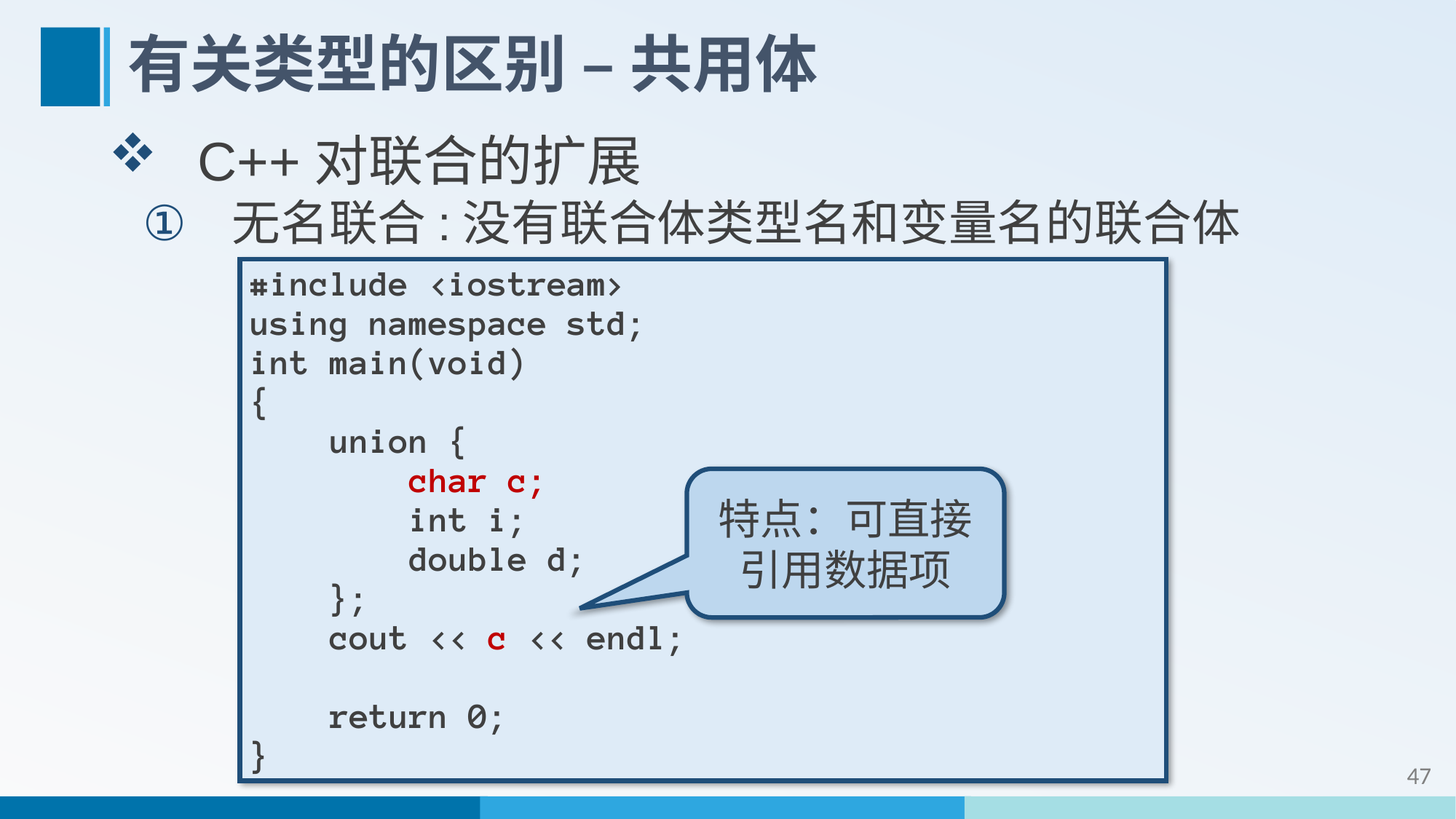

# 有关类型的区别 – 共用体
C++对联合的扩展
无名联合:没有联合体类型名和变量名的联合体

#include <iostream>
using namespace std;
int main(void)
{
    union {
        char c;
        int i;
        double d;
    };
    cout << c << endl;

    return 0;
}
特点：可直接引用数据项